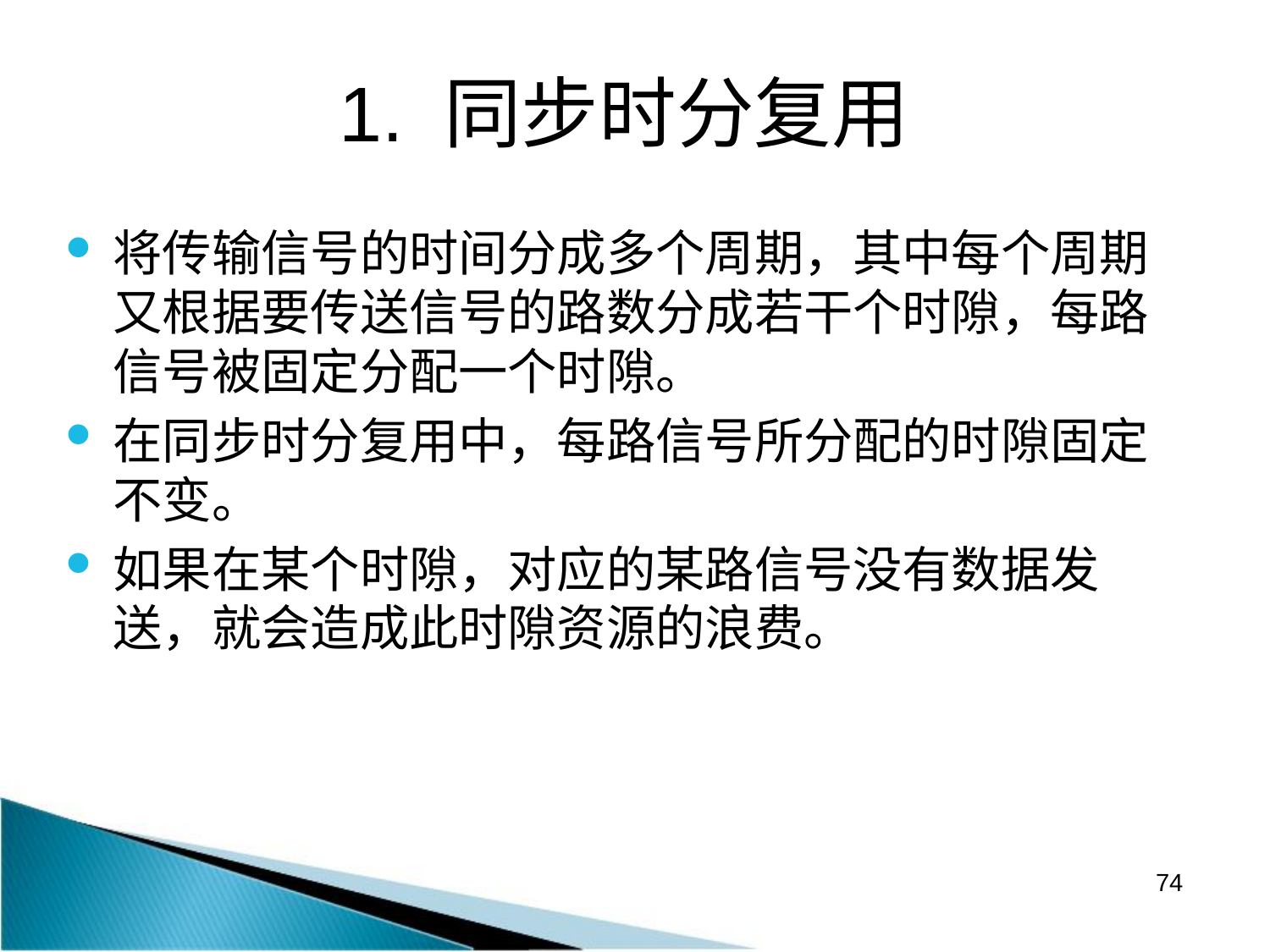

# 1. 同步时分复用
将传输信号的时间分成多个周期，其中每个周期又根据要传送信号的路数分成若干个时隙，每路信号被固定分配一个时隙。
在同步时分复用中，每路信号所分配的时隙固定不变。
如果在某个时隙，对应的某路信号没有数据发送，就会造成此时隙资源的浪费。
74